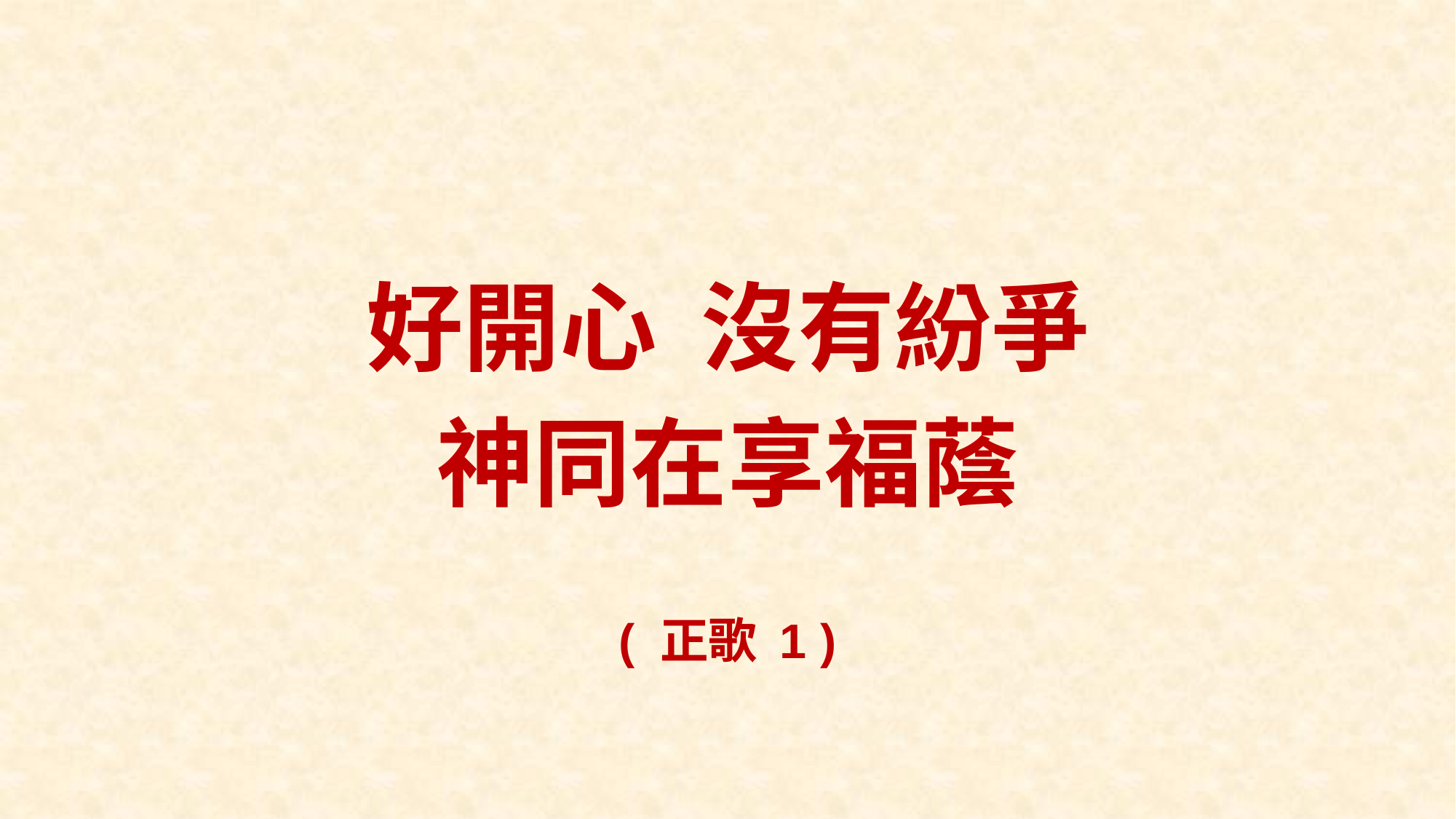

好開心  沒有紛爭
神同在享福蔭
( 正歌 1 )